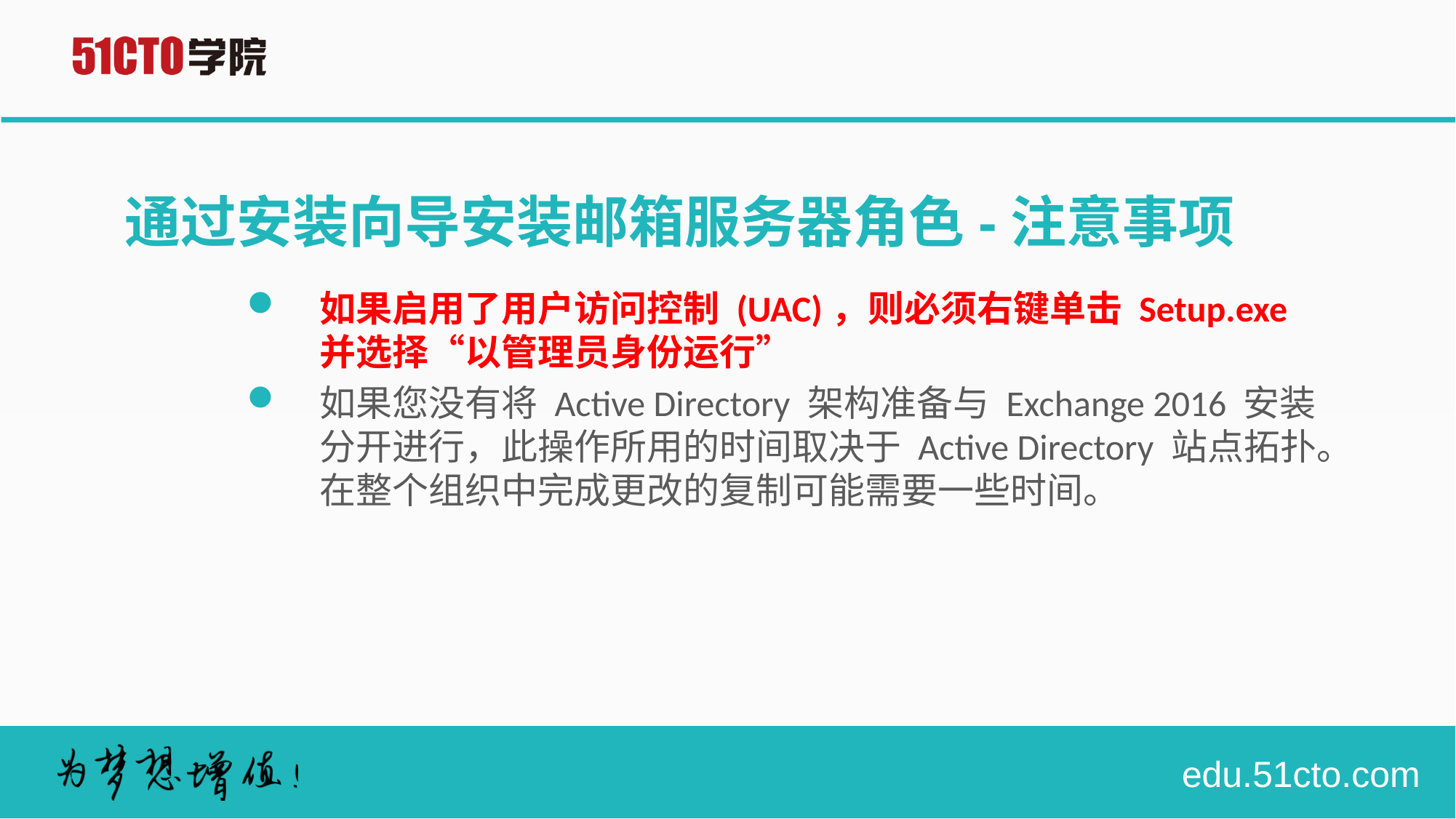

# 通过安装向导安装邮箱服务器角色-注意事项
如果启用了用户访问控制 (UAC)，则必须右键单击 Setup.exe 并选择“以管理员身份运行”
如果您没有将 Active Directory 架构准备与 Exchange 2016 安装分开进行，此操作所用的时间取决于 Active Directory 站点拓扑。在整个组织中完成更改的复制可能需要一些时间。